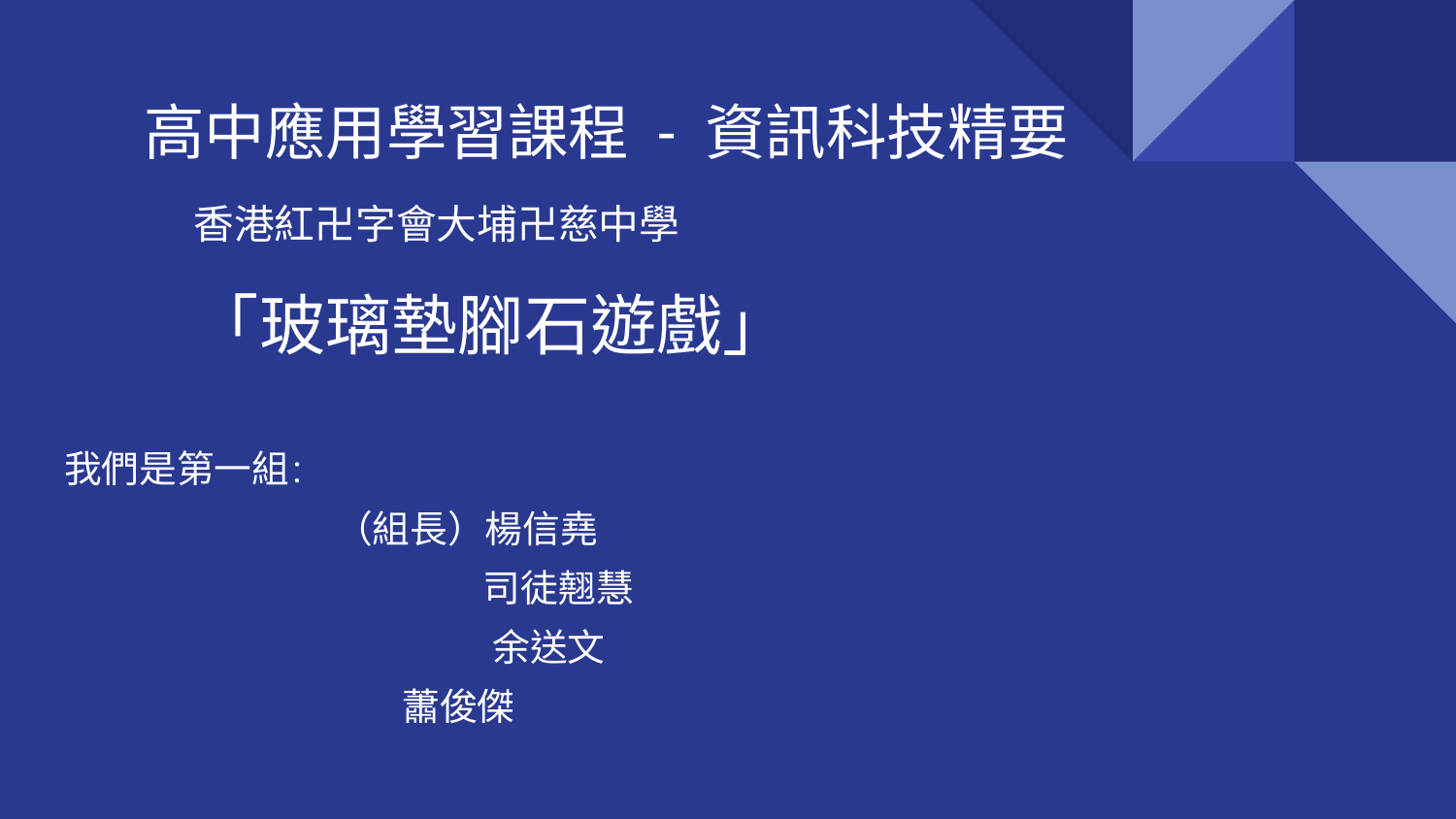

# 高中應用學習課程 - 資訊科技精要
    香港紅卍字會大埔卍慈中學
  「玻璃墊腳石遊戲」

我們是第一組:
（組長）楊信堯
      司徒翹慧
       余送文
 		       蕭俊傑